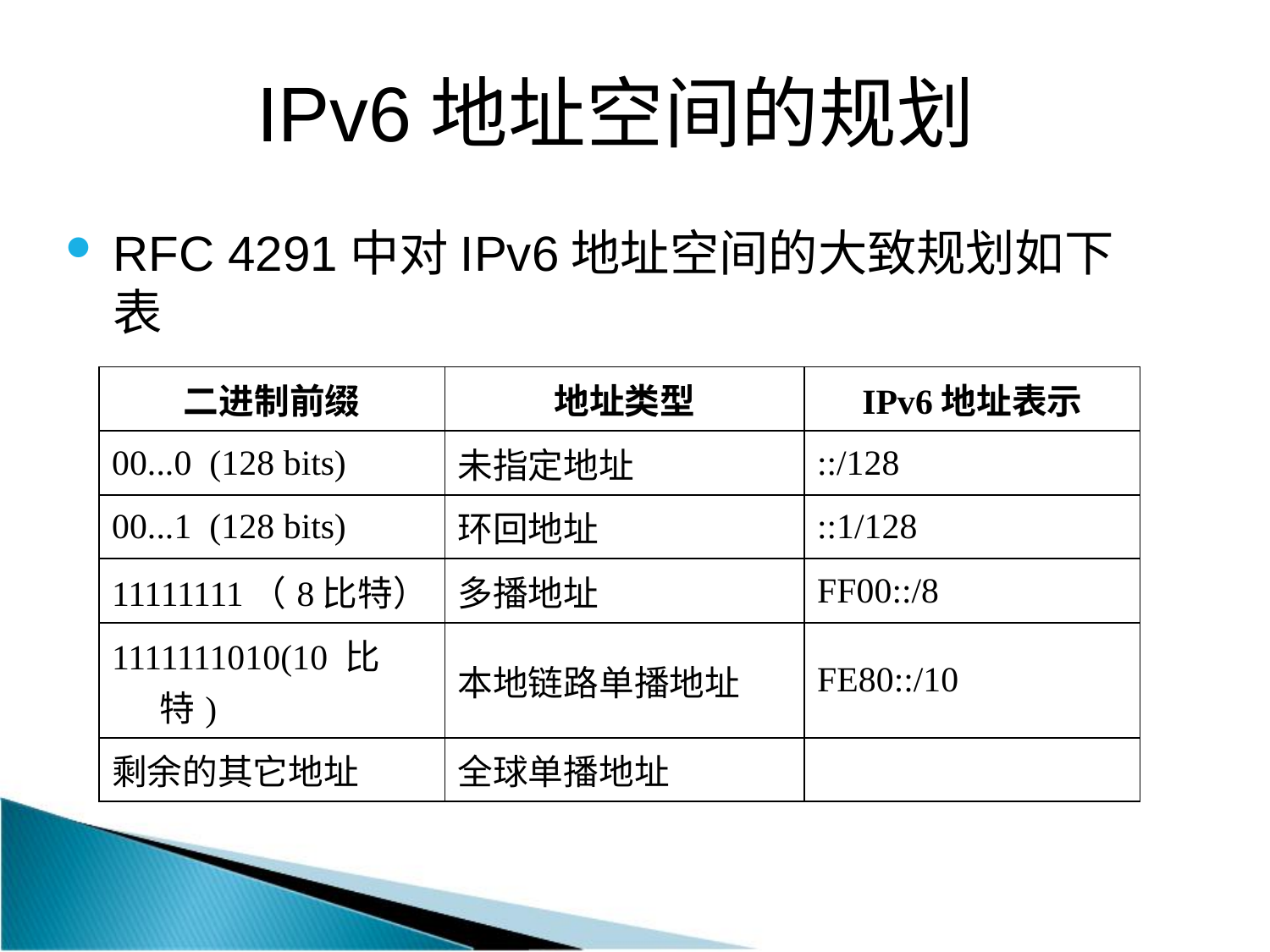

# IPv6地址空间的规划
RFC 4291中对IPv6地址空间的大致规划如下表

| 二进制前缀 | 地址类型 | IPv6地址表示 |
| --- | --- | --- |
| 00...0 (128 bits) | 未指定地址 | ::/128 |
| 00...1 (128 bits) | 环回地址 | ::1/128 |
| 11111111（8比特） | 多播地址 | FF00::/8 |
| 1111111010(10 比特) | 本地链路单播地址 | FE80::/10 |
| 剩余的其它地址 | 全球单播地址 |  |